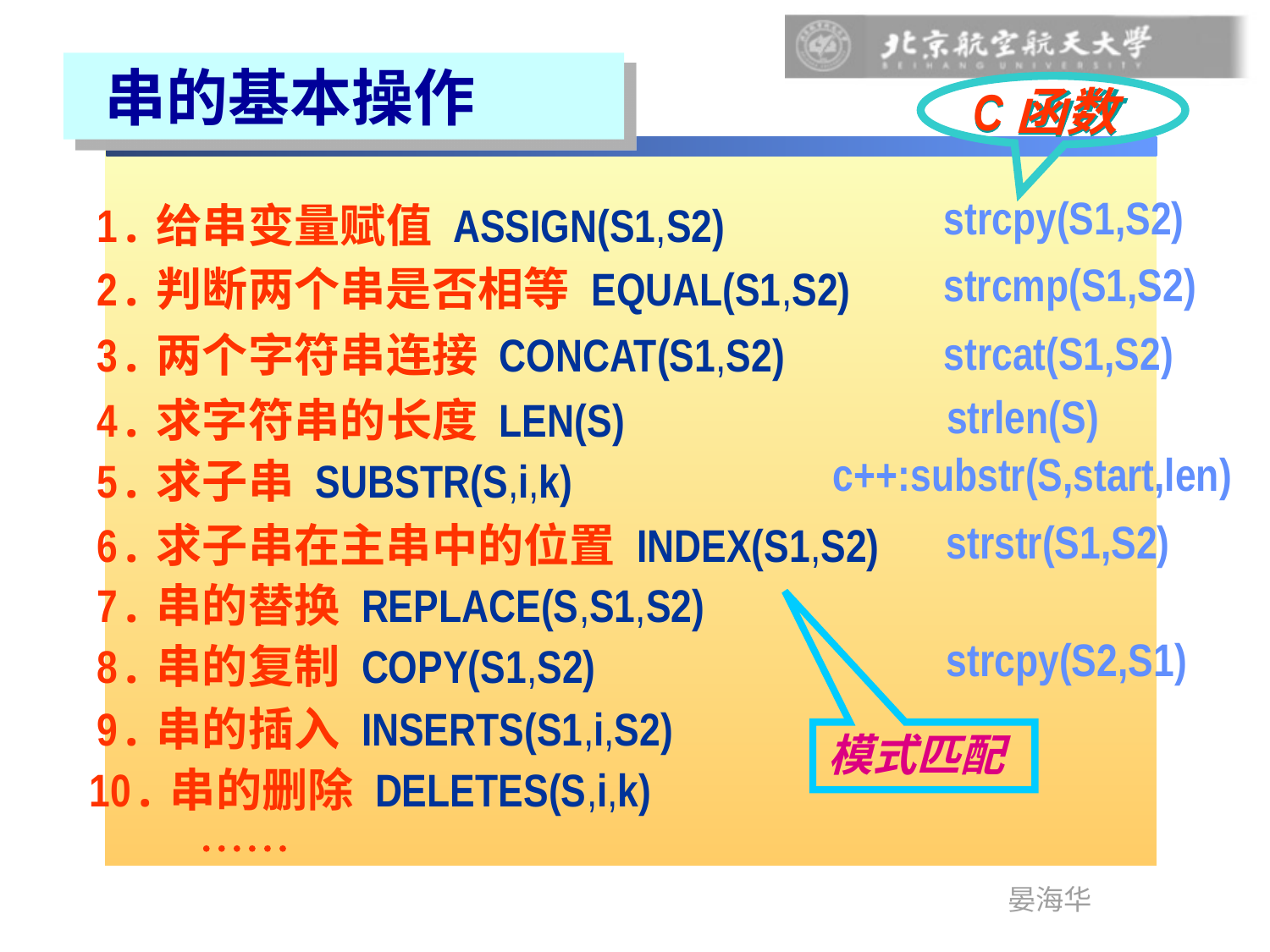

串的基本操作
C函数

strcpy(S1,S2)
1.给串变量赋值 ASSIGN(S1,S2)
strcmp(S1,S2)
2.判断两个串是否相等 EQUAL(S1,S2)
strcat(S1,S2)
3.两个字符串连接 CONCAT(S1,S2)
strlen(S)
4.求字符串的长度 LEN(S)
c++:substr(S,start,len)
5.求子串 SUBSTR(S,i,k)
strstr(S1,S2)
6.求子串在主串中的位置 INDEX(S1,S2)
7.串的替换 REPLACE(S,S1,S2)
strcpy(S2,S1)
8.串的复制 COPY(S1,S2)
9.串的插入 INSERTS(S1,i,S2)
模式匹配

10.串的删除 DELETES(S,i,k)
    ……